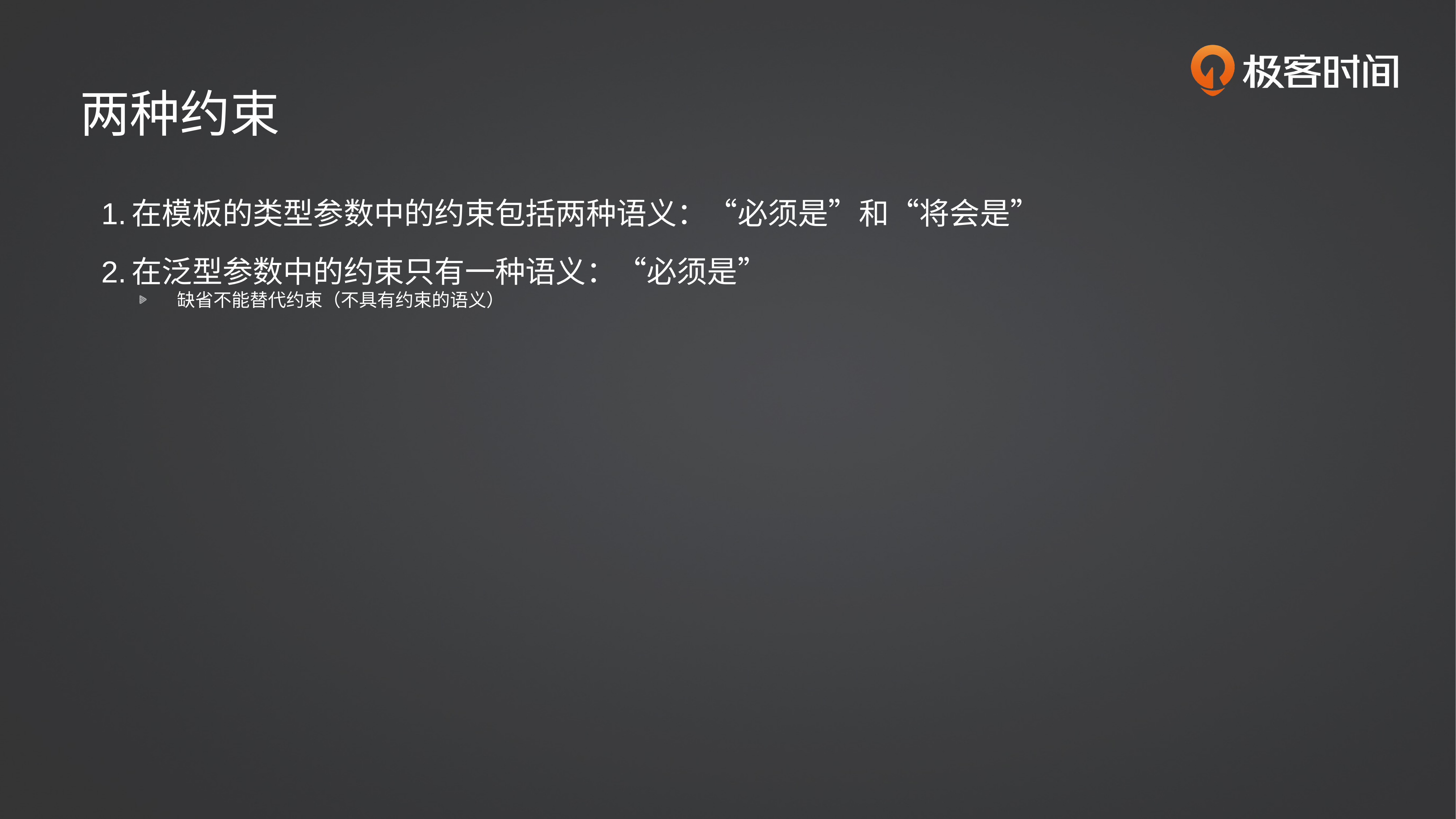

两种约束
在模板的类型参数中的约束包括两种语义：“必须是”和“将会是”

在泛型参数中的约束只有一种语义：“必须是”
缺省不能替代约束（不具有约束的语义）